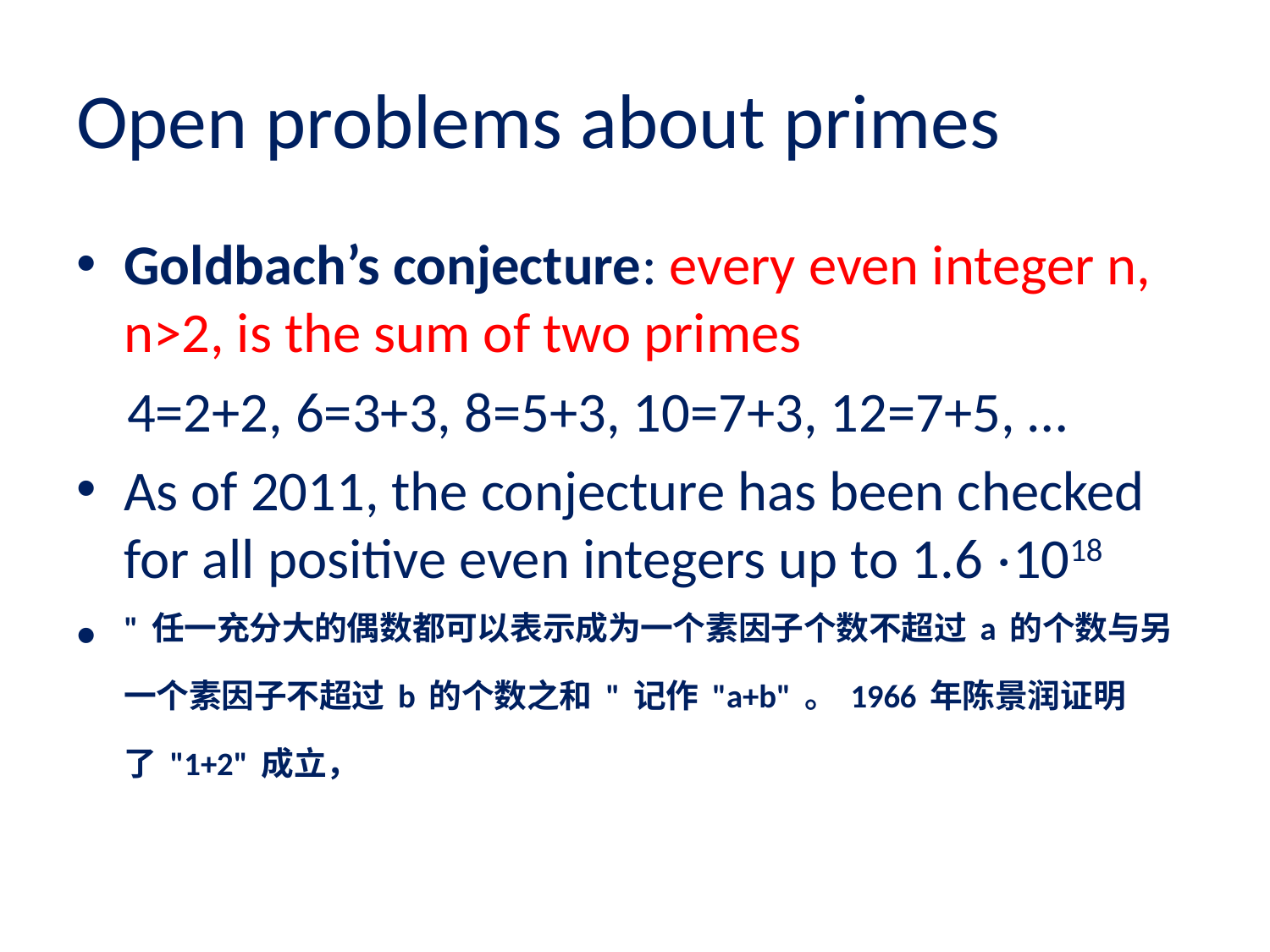

# Open problems about primes
Goldbach’s conjecture: every even integer n, n>2, is the sum of two primes
    4=2+2, 6=3+3, 8=5+3, 10=7+3, 12=7+5, …
As of 2011, the conjecture has been checked for all positive even integers up to 1.6 ⋅1018
"任一充分大的偶数都可以表示成为一个素因子个数不超过a的个数与另一个素因子不超过b的个数之和"记作"a+b"。1966年陈景润证明了"1+2"成立，

33